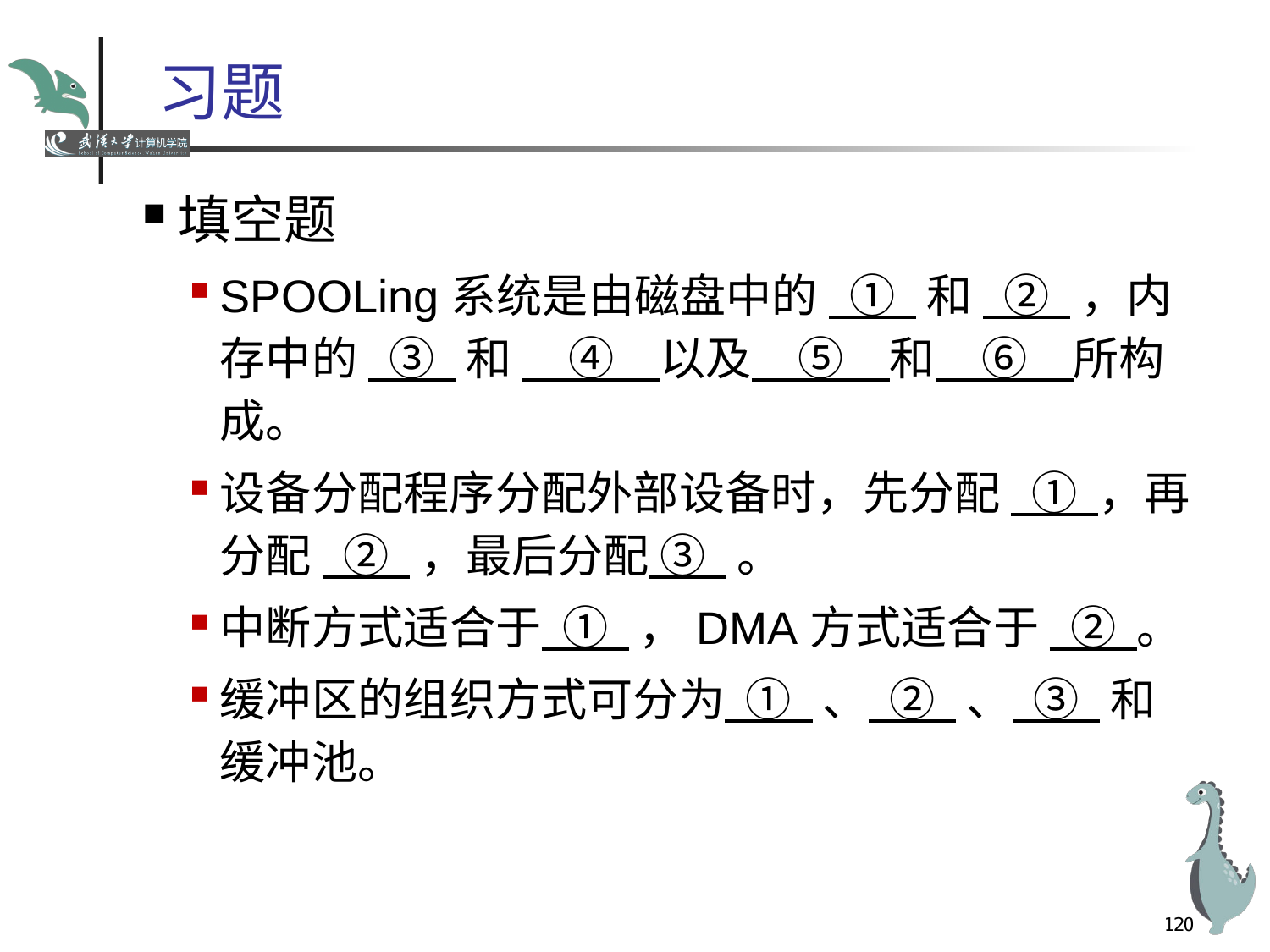

# 习题
填空题
SPOOLing系统是由磁盘中的   ①   和   ②   ，内存中的   ③   和 　④　以及　⑤　和　⑥　所构成。
设备分配程序分配外部设备时，先分配   ①  ，再分配   ②   ，最后分配 ③   。
中断方式适合于  ①   ，DMA方式适合于   ②  。
缓冲区的组织方式可分为  ①   、  ②   、  ③   和缓冲池。
120